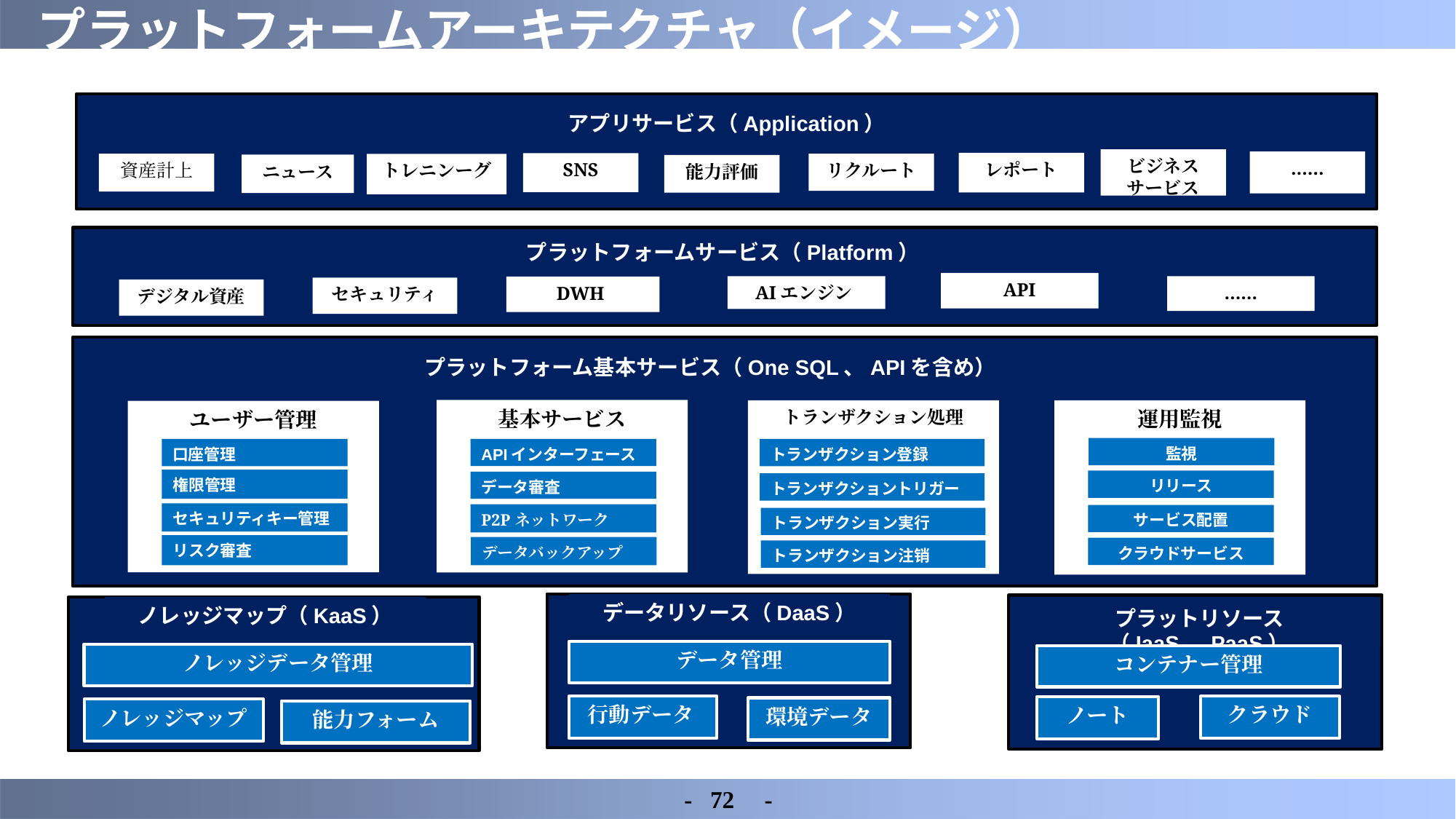

# プラットフォームアーキテクチャ（イメージ）

アプリサービス（Application）
SNS
資産計上
トレニンーグ
ニュース
レポート

プラットフォームサービス（Platform）
AIエンジン
……

DWH
セキュリティ
デジタル資産

プラットフォーム基本サービス（One SQL、APIを含め）
基本サービス
トランザクション処理
運用監視
ユーザー管理

監視
APIインターフェース
口座管理
トランザクション登録
権限管理
リリース
データ審査
トランザクショントリガー
セキュリティキー管理
P2Pネットワーク
サービス配置
トランザクション実行
リスク審査
データバックアップ

クラウドサービス
トランザクション注销

プラットリソース（IaaS、PaaS）
コンテナー管理
クラウド

ノート

ビジネスサービス
……

リクルート
能力評価
API
データリソース（DaaS）

ノレッジマップ（KaaS）

データ管理
ノレッジデータ管理
行動データ
環境データ
ノレッジマップ
能力フォーム
-	72　-